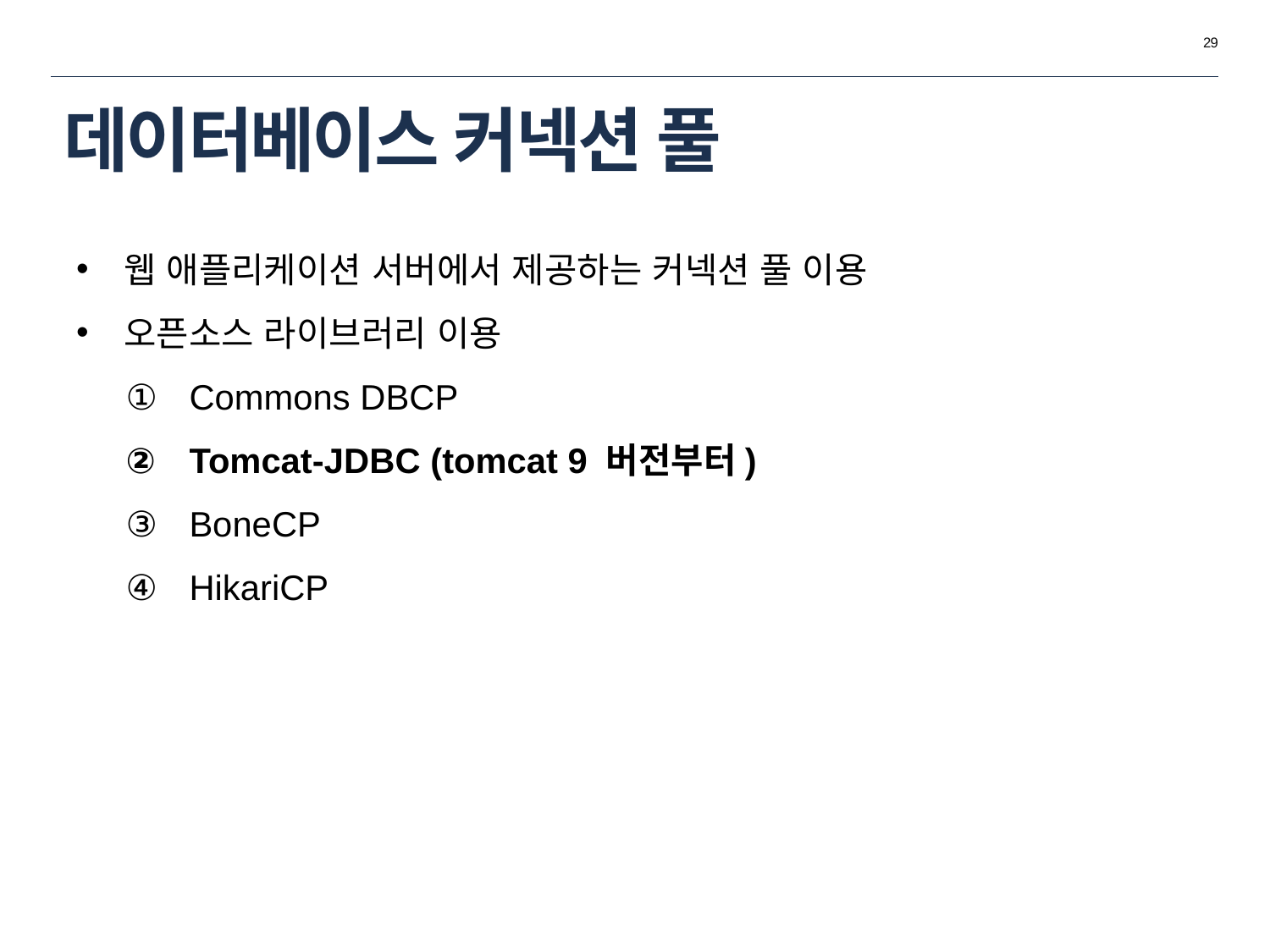

29
# 데이터베이스 커넥션 풀
웹 애플리케이션 서버에서 제공하는 커넥션 풀 이용
오픈소스 라이브러리 이용
Commons DBCP
Tomcat-JDBC (tomcat 9 버전부터)
BoneCP
HikariCP